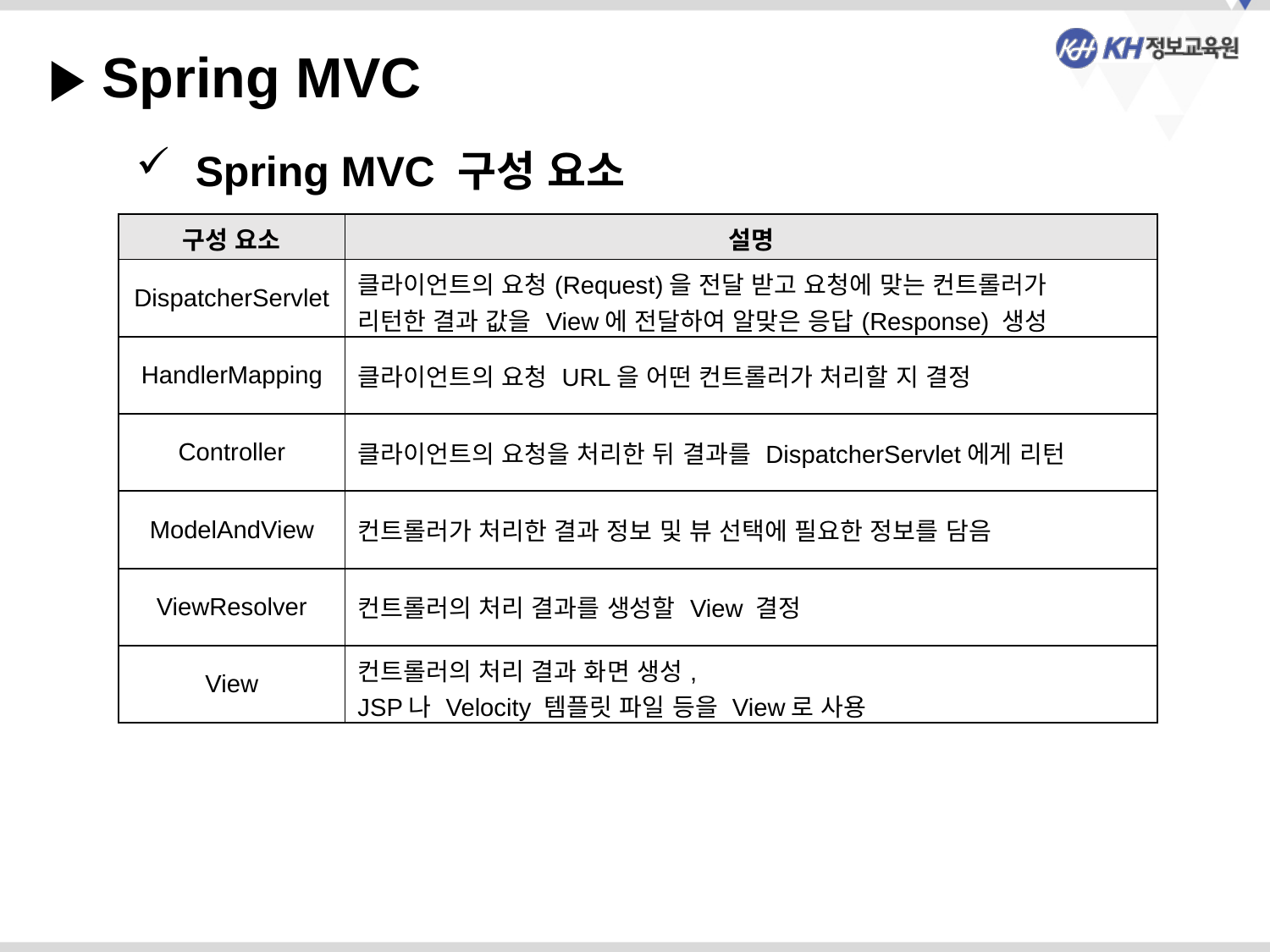

▶ Spring MVC
 Spring MVC 구성 요소
| 구성 요소 | 설명 |
| --- | --- |
| DispatcherServlet | 클라이언트의 요청(Request)을 전달 받고 요청에 맞는 컨트롤러가 리턴한 결과 값을 View에 전달하여 알맞은 응답(Response) 생성 |
| HandlerMapping | 클라이언트의 요청 URL을 어떤 컨트롤러가 처리할 지 결정 |
| Controller | 클라이언트의 요청을 처리한 뒤 결과를 DispatcherServlet에게 리턴 |
| ModelAndView | 컨트롤러가 처리한 결과 정보 및 뷰 선택에 필요한 정보를 담음 |
| ViewResolver | 컨트롤러의 처리 결과를 생성할 View 결정 |
| View | 컨트롤러의 처리 결과 화면 생성, JSP나 Velocity 템플릿 파일 등을 View로 사용 |